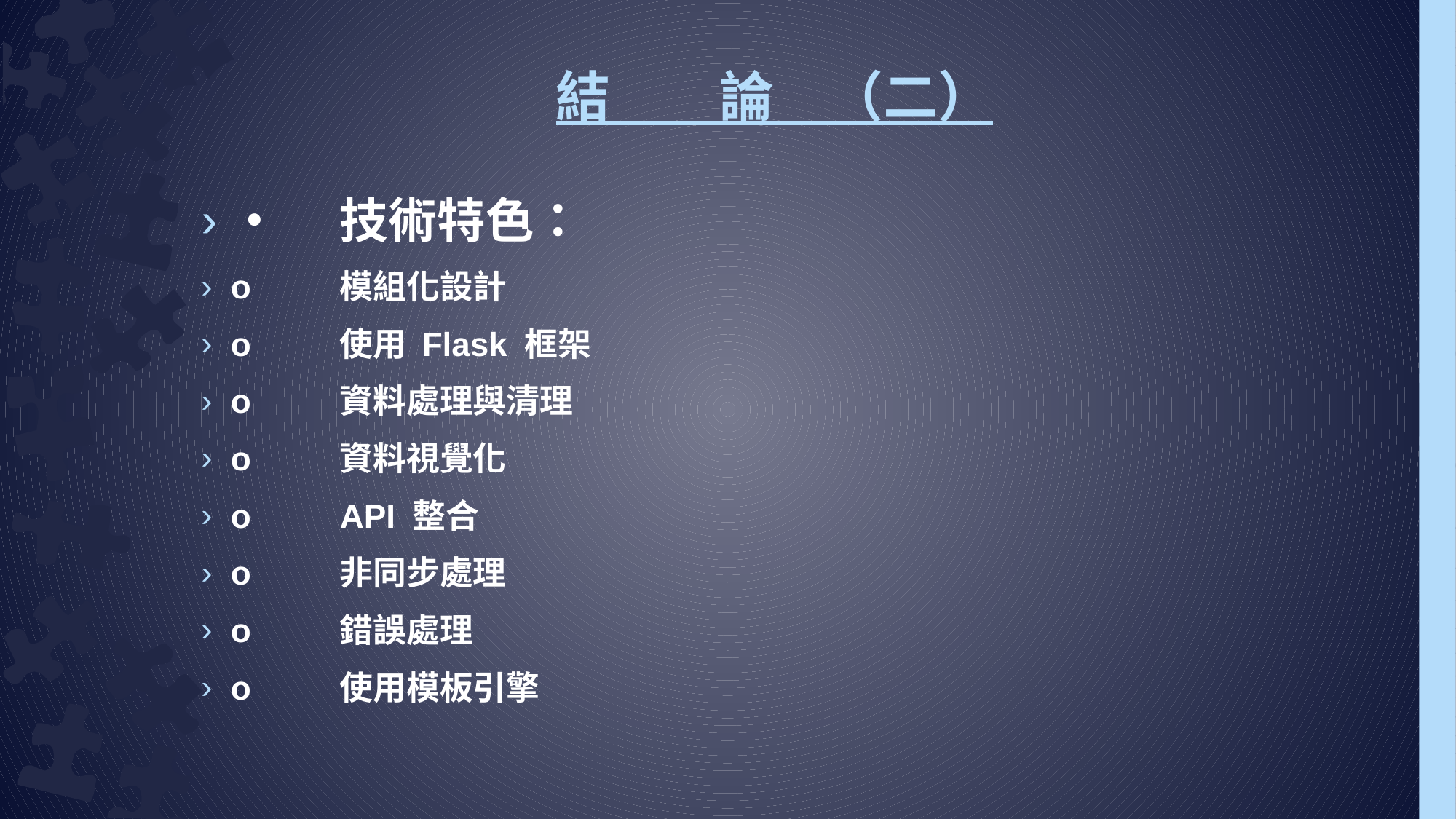

# 結　　論　（二）
•	技術特色：
o	模組化設計
o	使用 Flask 框架
o	資料處理與清理
o	資料視覺化
o	API 整合
o	非同步處理
o	錯誤處理
o	使用模板引擎